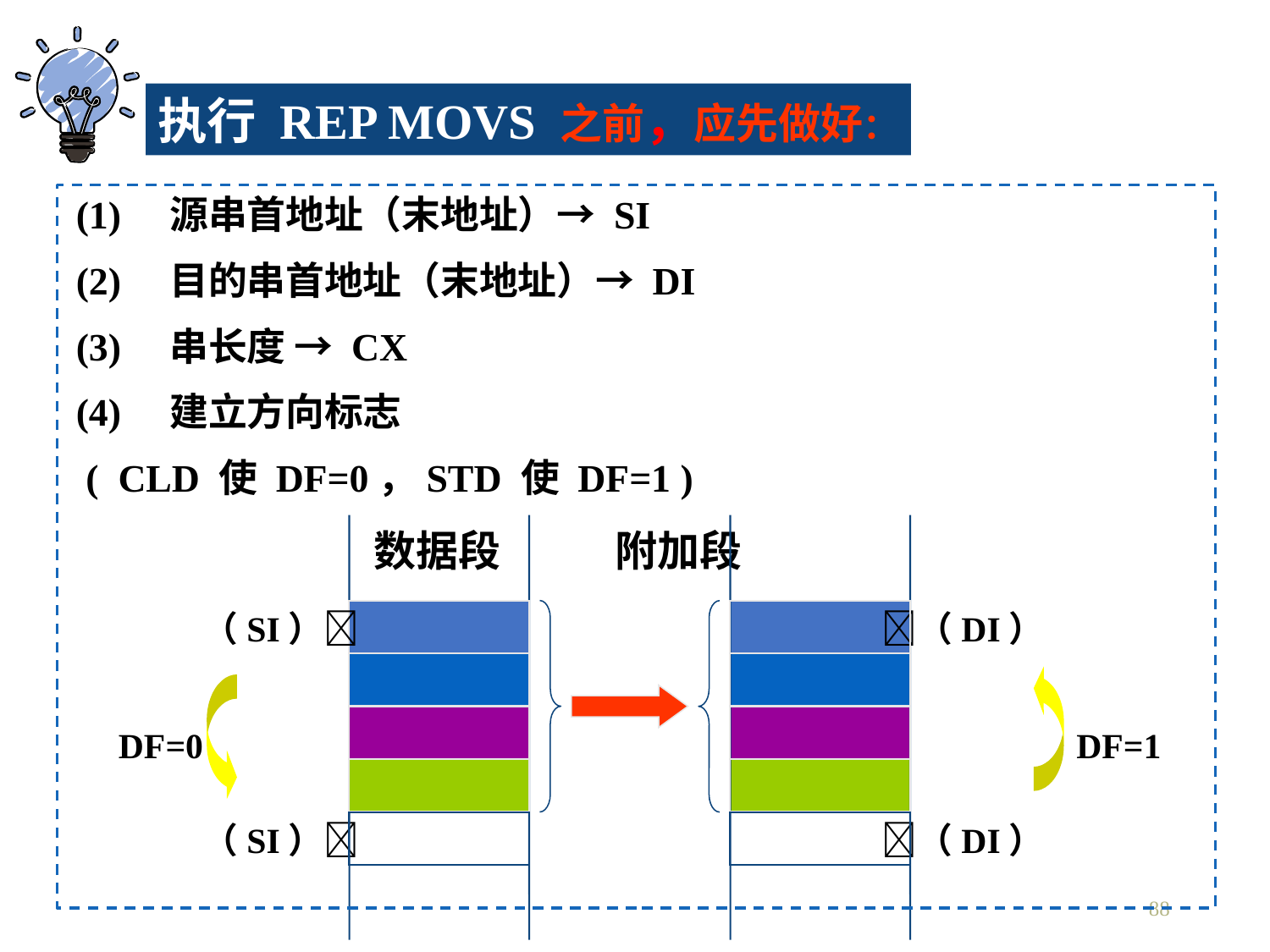

执行 REP MOVS 之前，应先做好：
(1)    源串首地址（末地址）→ SI
(2)    目的串首地址（末地址）→ DI
(3)    串长度 → CX
(4)    建立方向标志
 (  CLD 使 DF=0，STD 使 DF=1 )

数据段            附加段
（SI）→                                                                 ←（DI）

DF=0

DF=1

（SI）→                                                                 ←（DI）

88